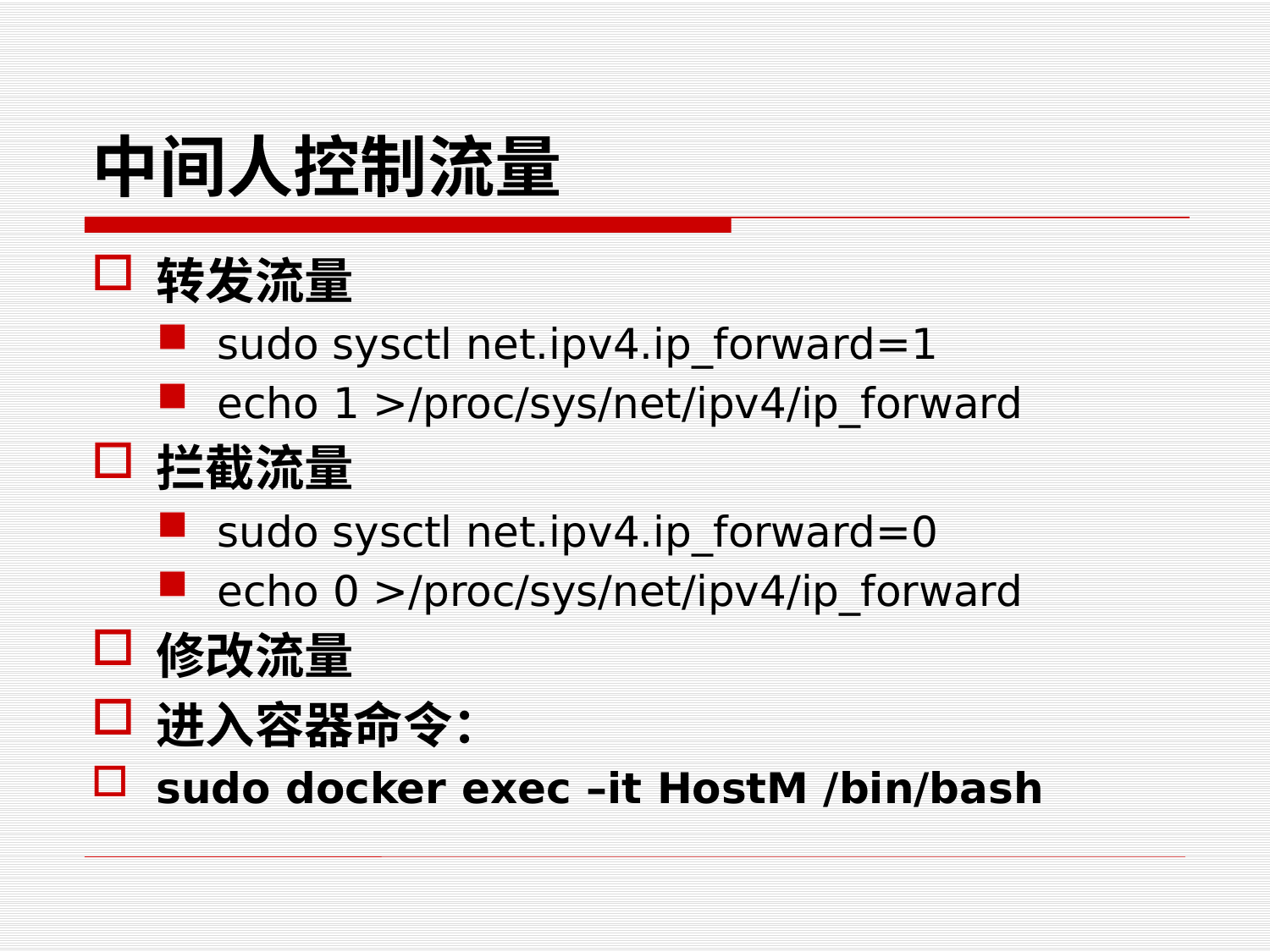

# 中间人控制流量
转发流量
sudo sysctl net.ipv4.ip_forward=1
echo 1 >/proc/sys/net/ipv4/ip_forward
拦截流量
sudo sysctl net.ipv4.ip_forward=0
echo 0 >/proc/sys/net/ipv4/ip_forward
修改流量
进入容器命令：
sudo docker exec –it HostM /bin/bash